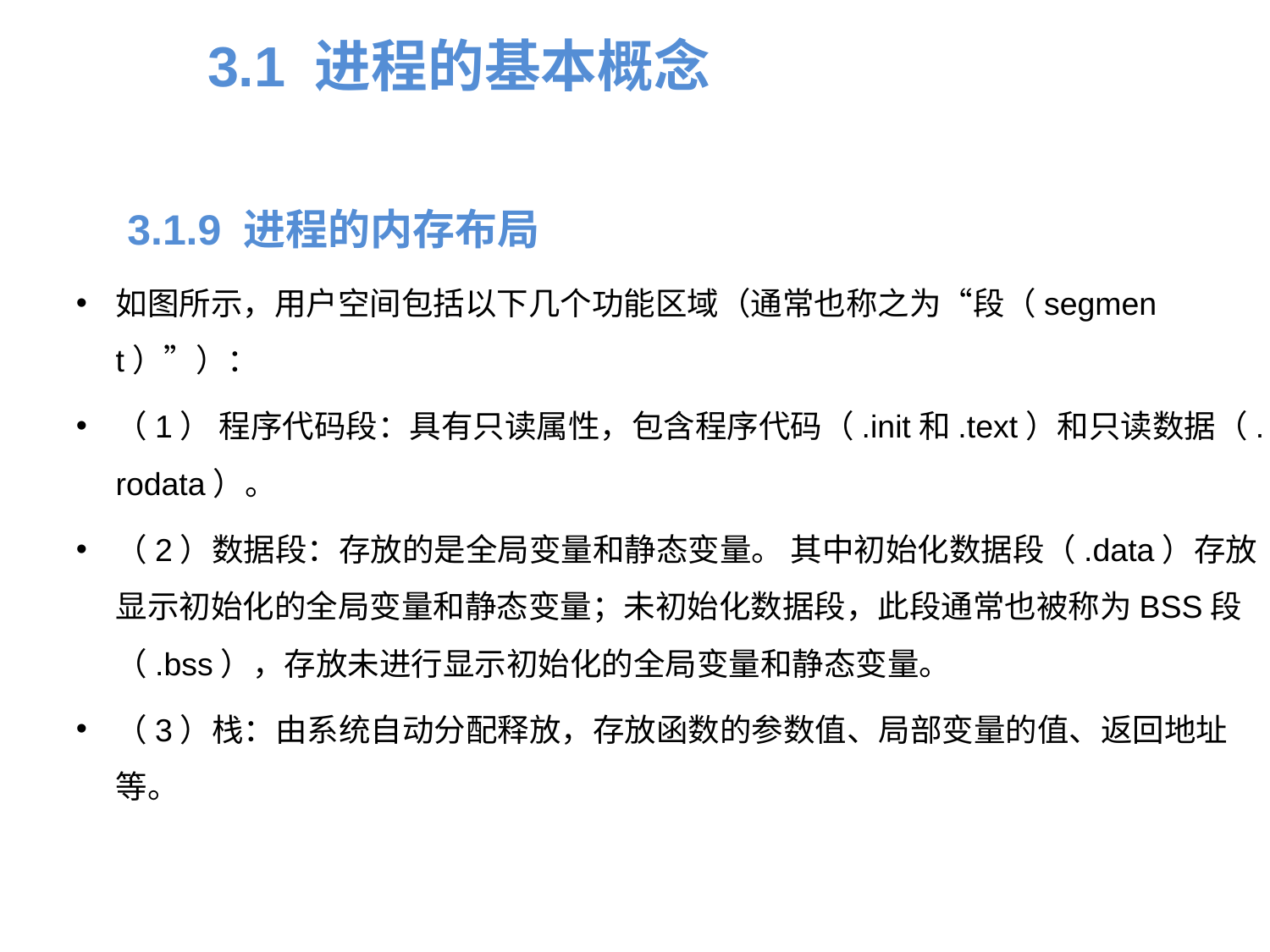

3.1 进程的基本概念
3.1.9 进程的内存布局
如图所示，用户空间包括以下几个功能区域（通常也称之为“段（segment）”）：
（1） 程序代码段：具有只读属性，包含程序代码（.init和.text）和只读数据（.rodata）。
（2）数据段：存放的是全局变量和静态变量。 其中初始化数据段（.data）存放显示初始化的全局变量和静态变量；未初始化数据段，此段通常也被称为BSS段（.bss），存放未进行显示初始化的全局变量和静态变量。
（3）栈：由系统自动分配释放，存放函数的参数值、局部变量的值、返回地址等。